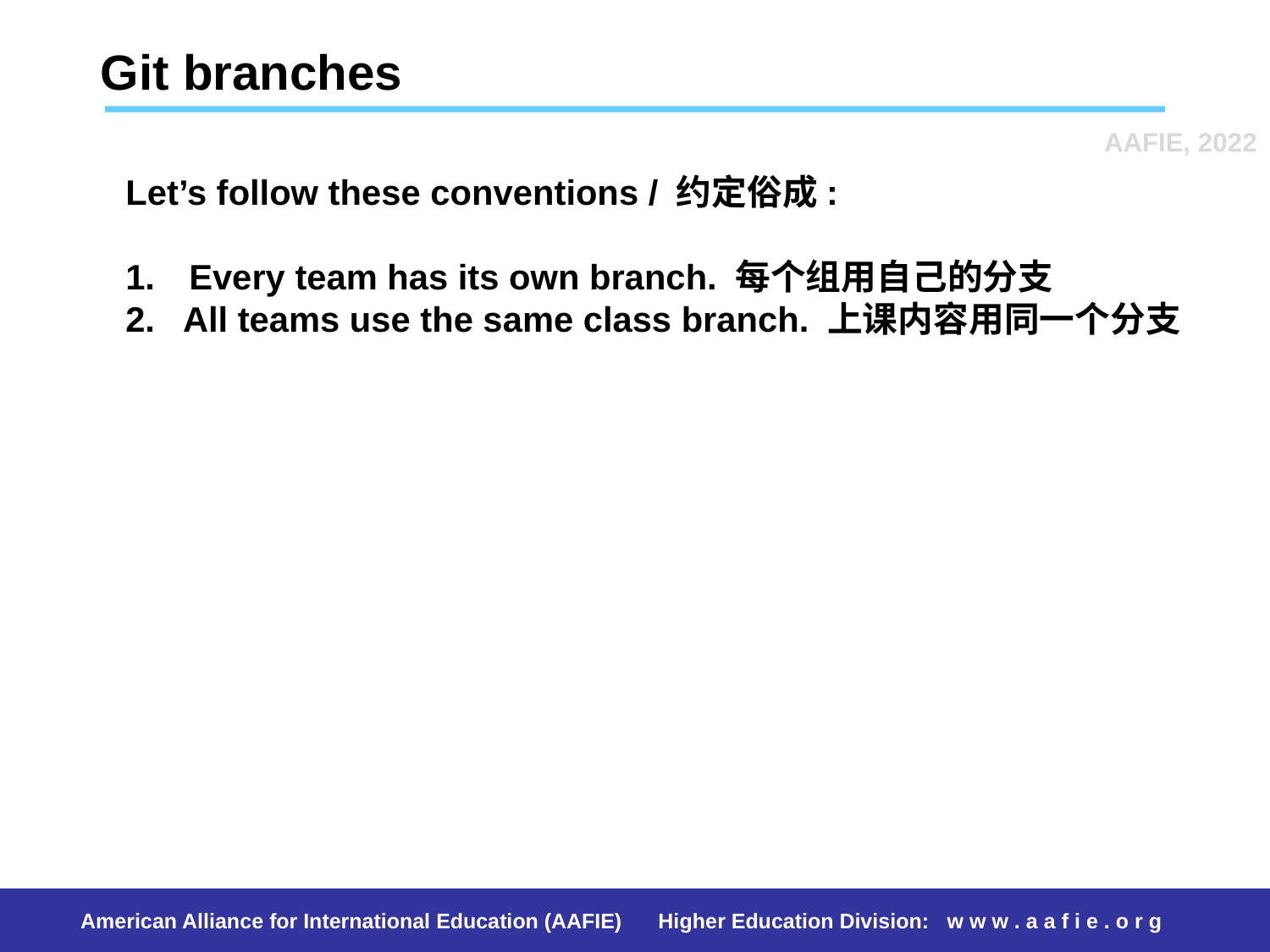

Git branches
AAFIE, 2022
Let’s follow these conventions / 约定俗成:

Every team has its own branch. 每个组用自己的分支
2.   All teams use the same class branch. 上课内容用同一个分支